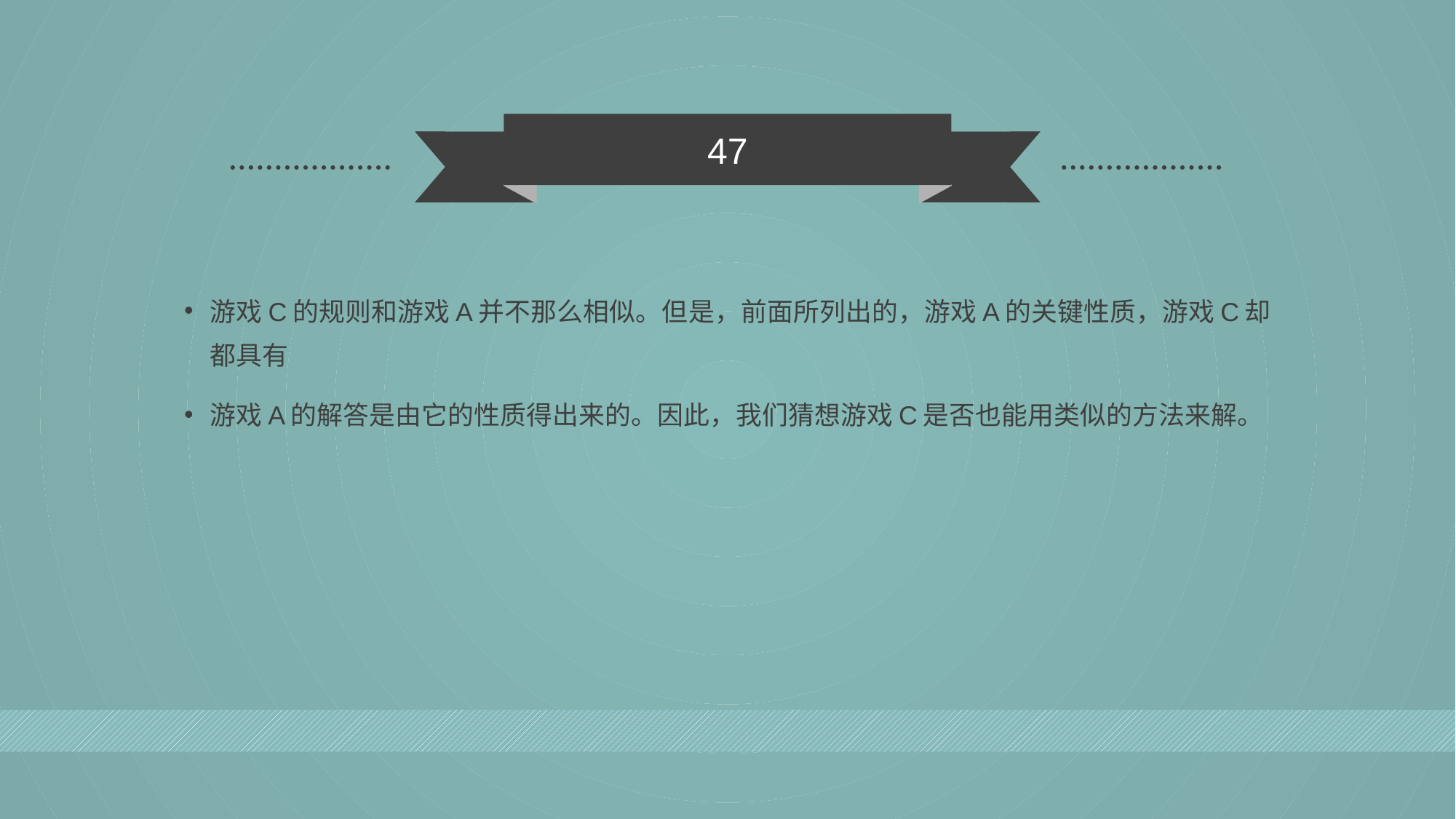

47

游戏C的规则和游戏A并不那么相似。但是，前面所列出的，游戏A的关键性质，游戏C却都具有
游戏A的解答是由它的性质得出来的。因此，我们猜想游戏C是否也能用类似的方法来解。